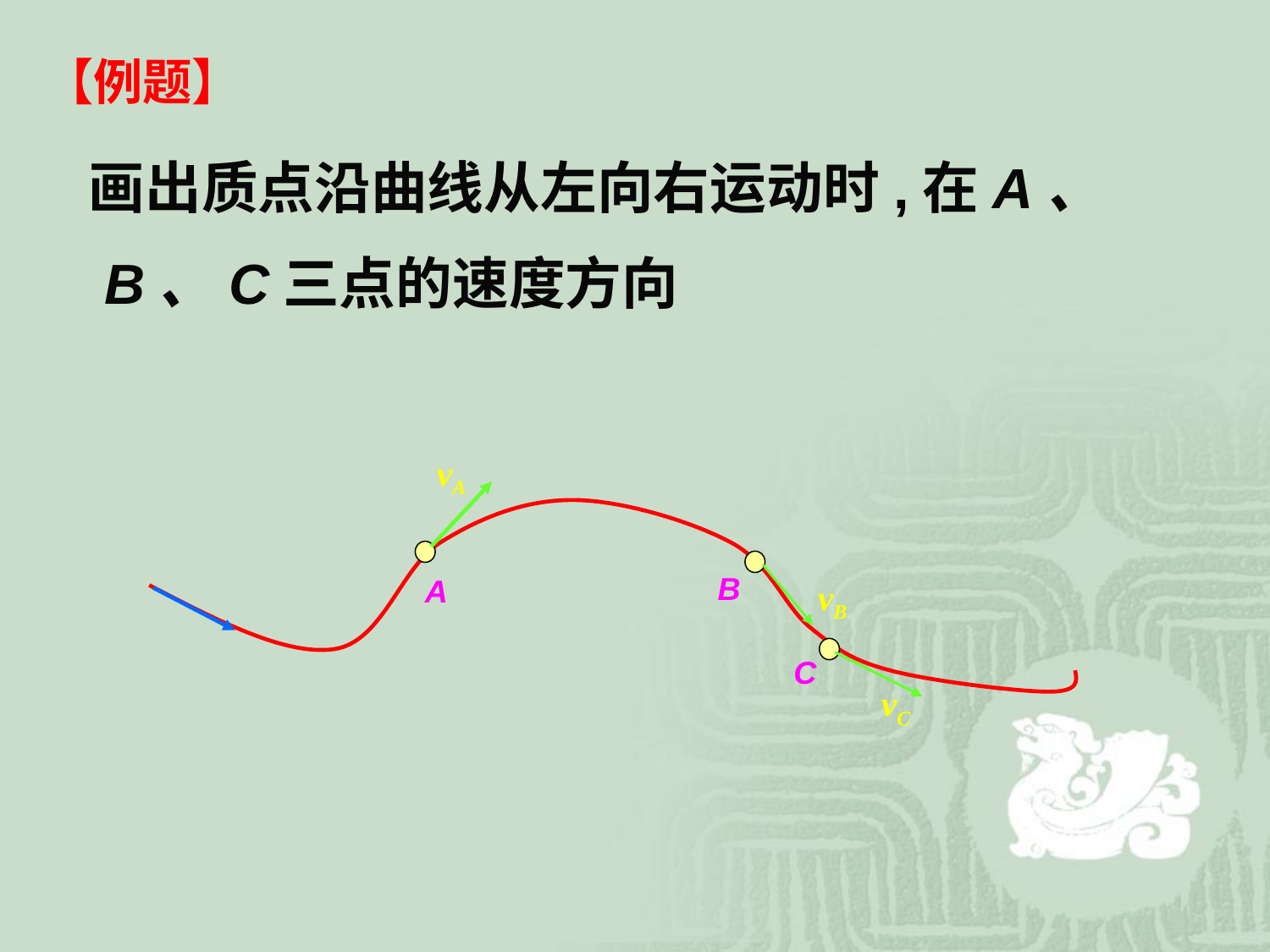

【例题】
画出质点沿曲线从左向右运动时,在A、
 B、C三点的速度方向
vA

B
A
C

vB

vC